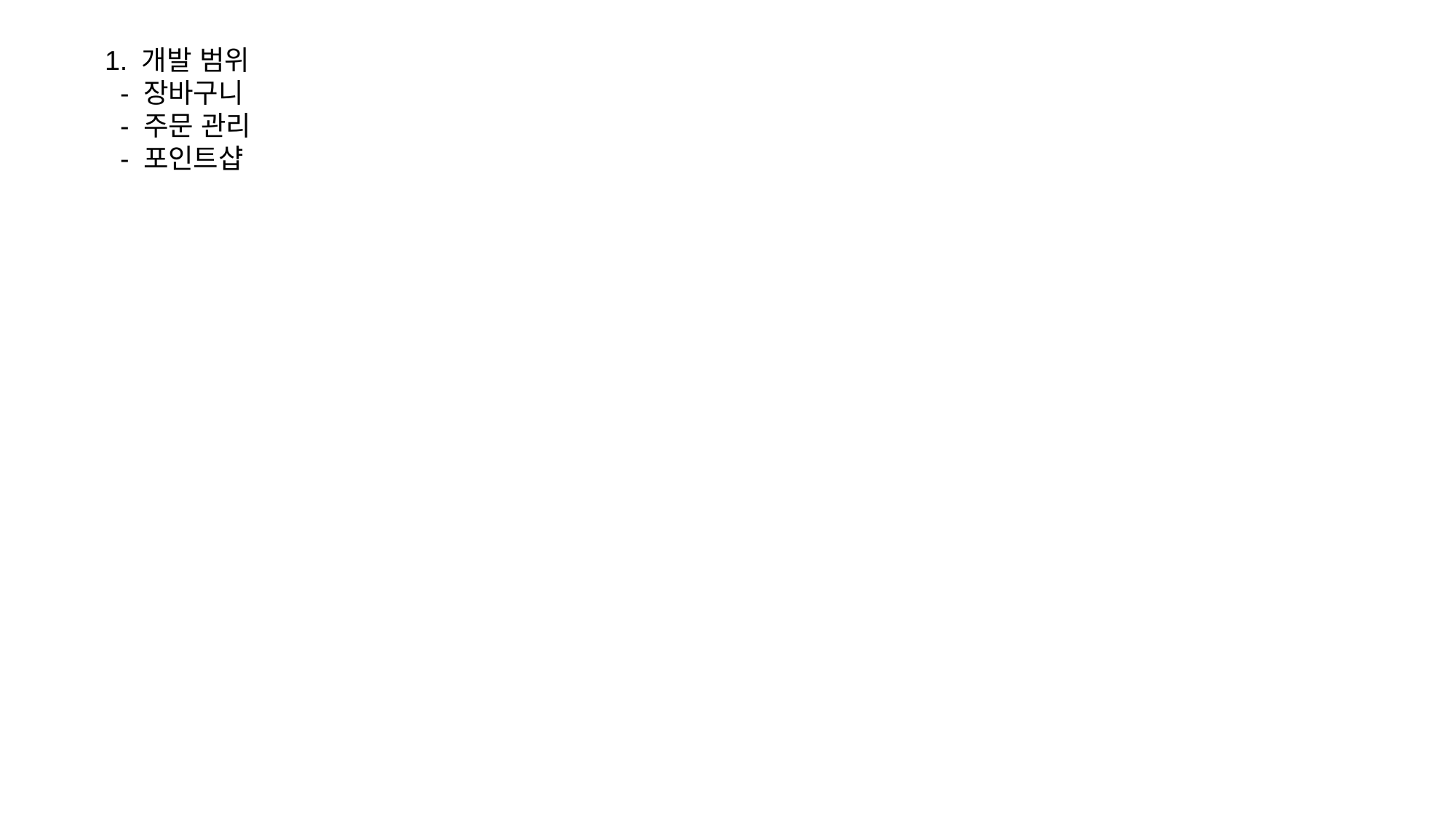

1. 개발 범위
  - 장바구니
  - 주문 관리
  - 포인트샵